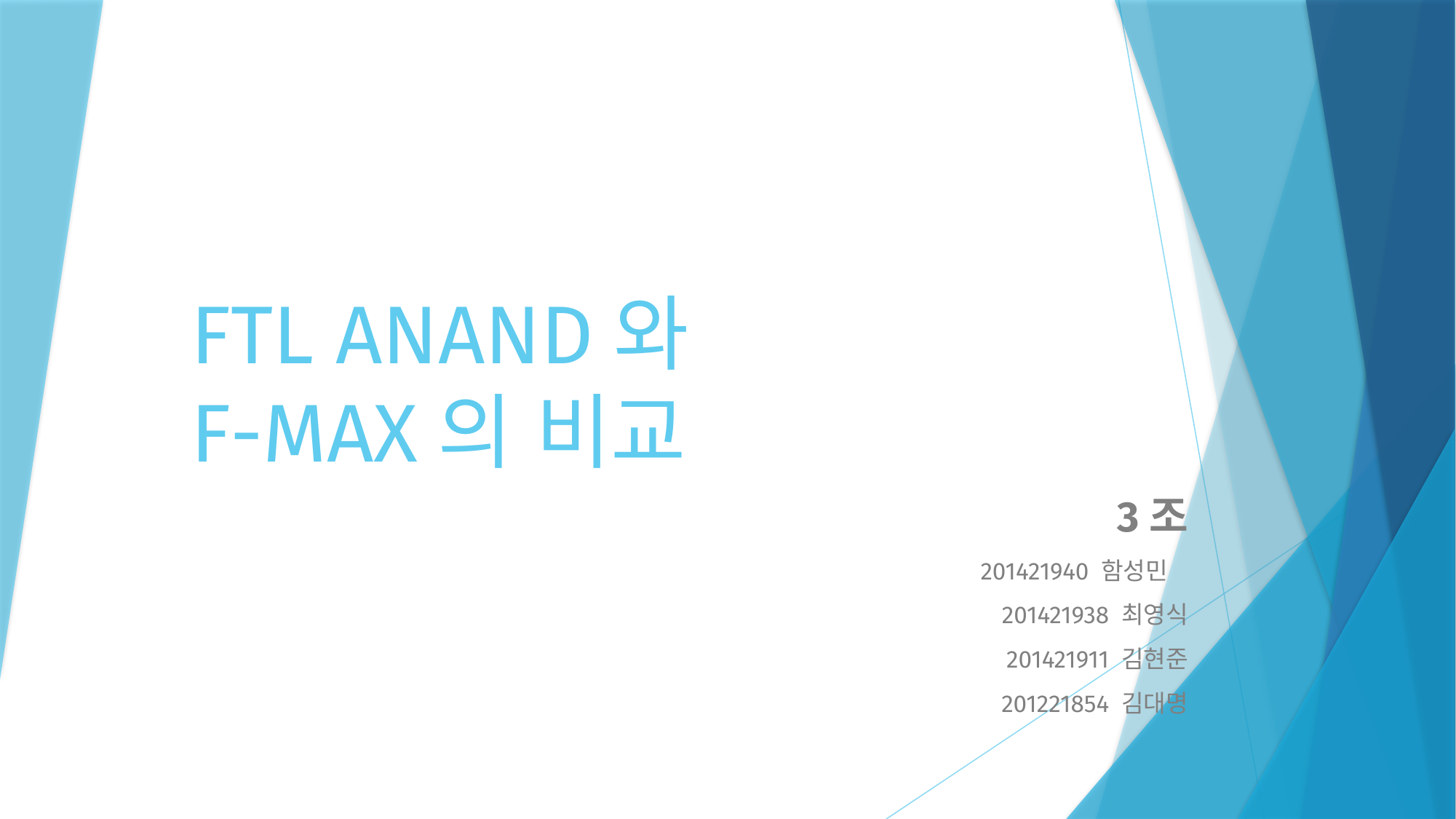

# FTL ANAND와 F-MAX의 비교
3조
201421940 함성민
201421938 최영식
201421911 김현준
201221854 김대명